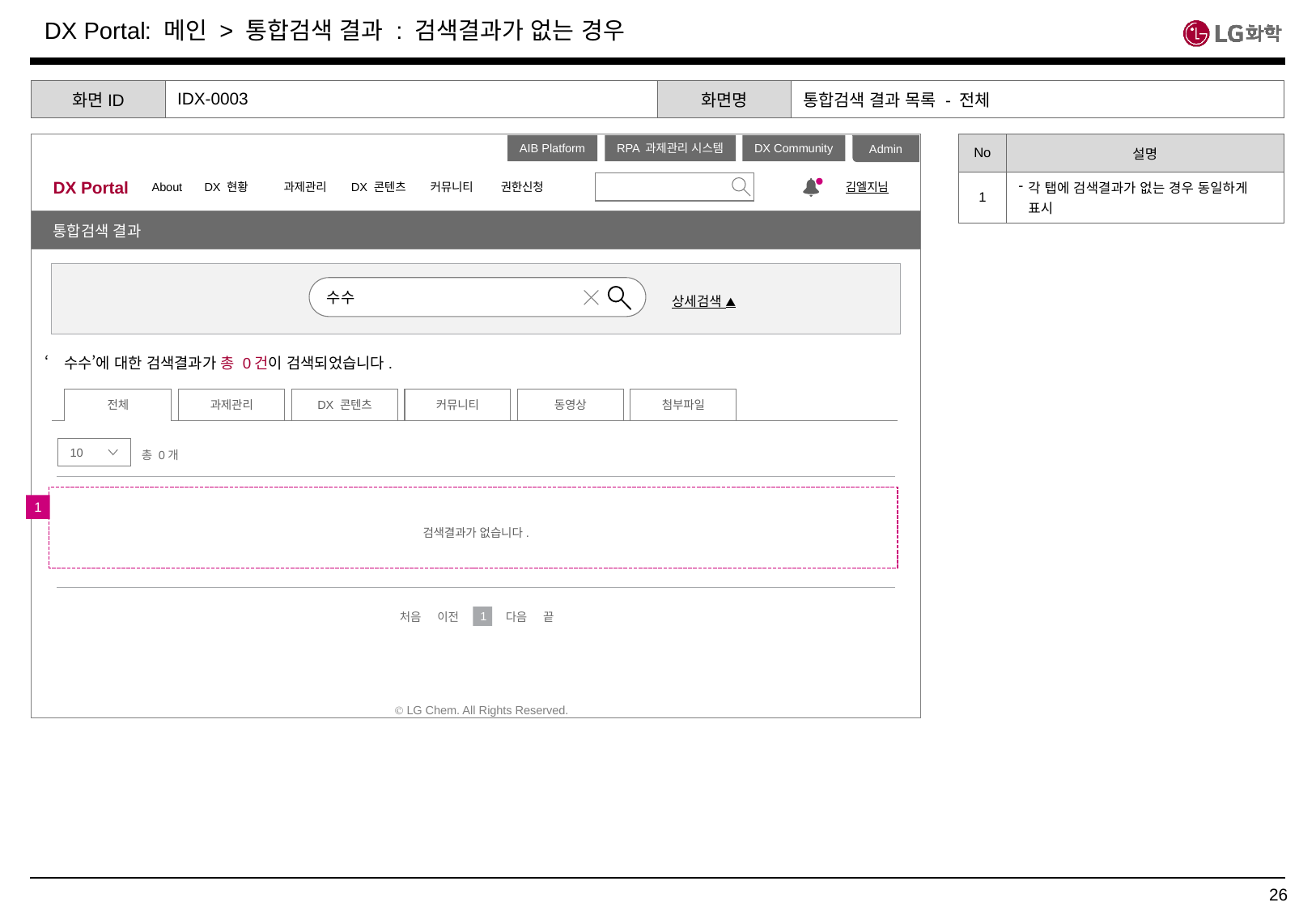

: 메인 > 통합검색 결과 : 검색결과가 없는 경우
| 화면ID | IDX-0003 | 화면명 | 통합검색 결과 목록 - 전체 |
| --- | --- | --- | --- |

| No | 설명 |
| --- | --- |
| 1 | 각 탭에 검색결과가 없는 경우 동일하게 표시 |

Admin
DX Portal

About
DX 현황
과제관리
DX 콘텐츠
커뮤니티
권한신청
김엘지님

AIB Platform
RPA 과제관리 시스템
DX Community
공지사항

통합검색 결과

수수

상세검색 ▲

‘수수’에 대한 검색결과가 총 0건이 검색되었습니다.
전체
DX 콘텐츠
커뮤니티
동영상
첨부파일
과제관리
10

총 0개
| 검색결과가 없습니다. |
| --- |

1
처음     이전
다음     끝
1
Ⓒ LG Chem. All Rights Reserved.